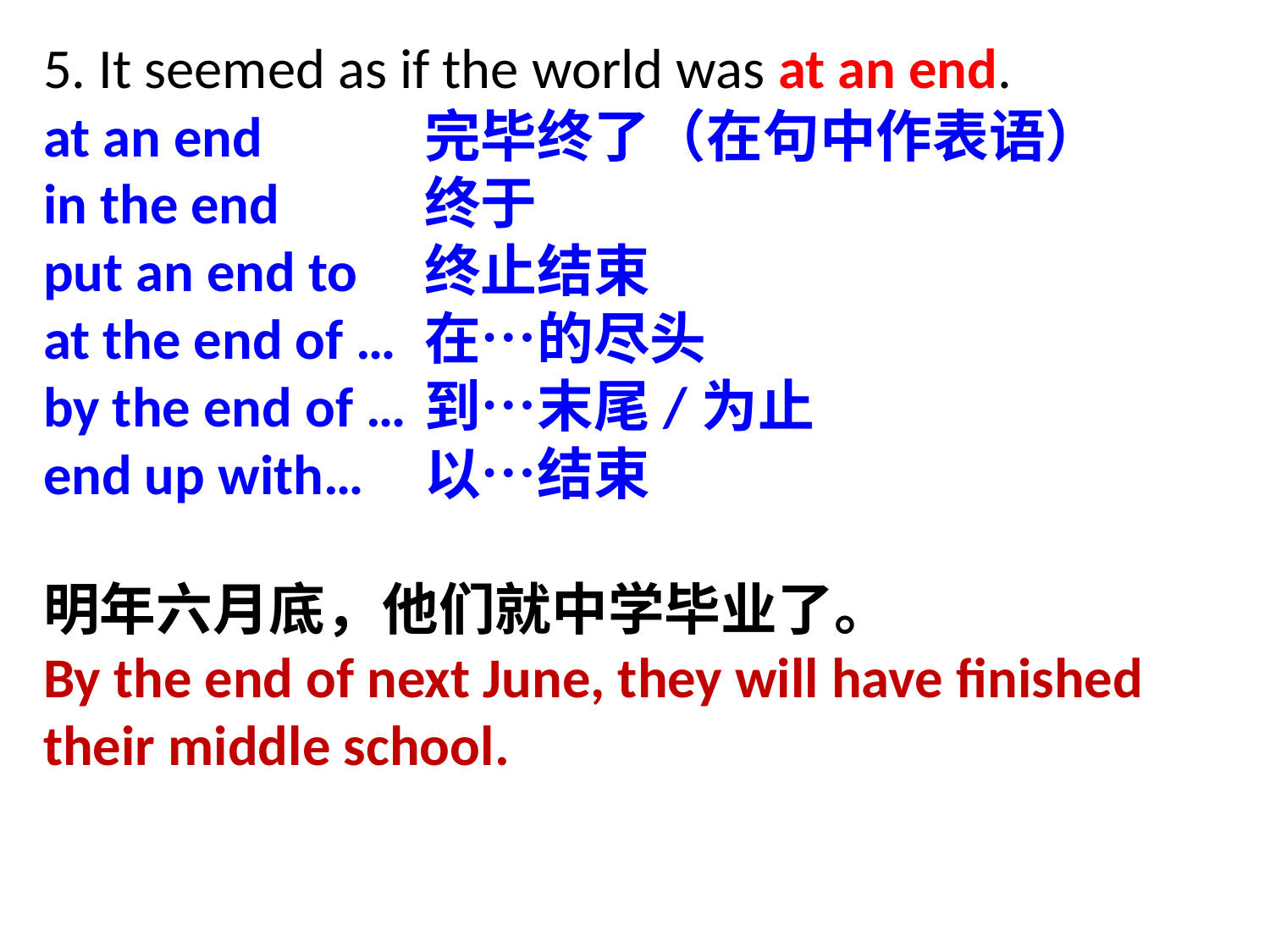

5. It seemed as if the world was at an end.
at an end 		完毕终了（在句中作表语）
in the end 		终于
put an end to 	终止结束
at the end of …	在…的尽头
by the end of … 	到…末尾/为止
end up with…	以…结束

明年六月底，他们就中学毕业了。
By the end of next June, they will have finished
their middle school.